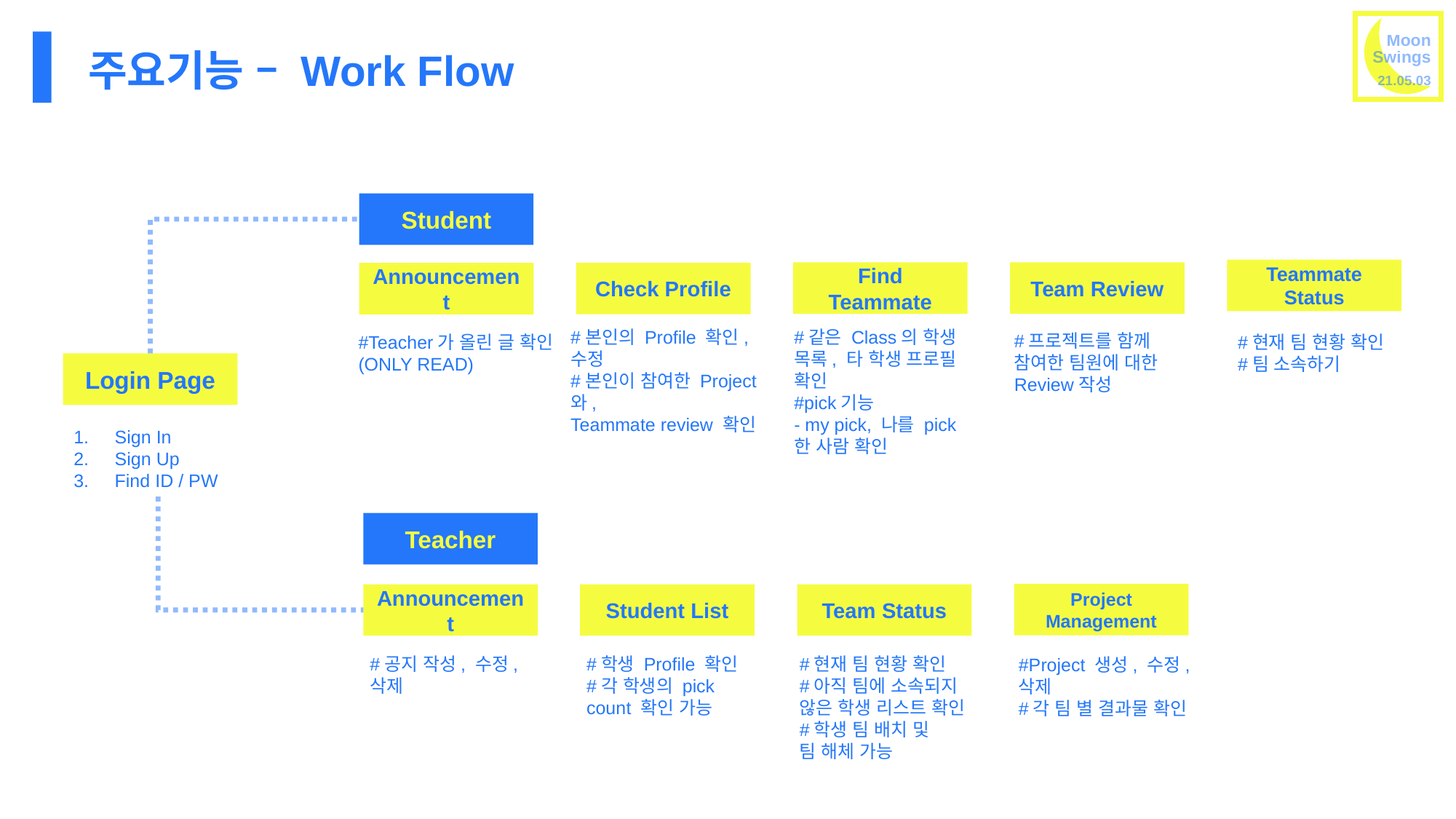

# 주요기능 – Work Flow
Student
Teammate Status
Find Teammate
Team Review
Check Profile
Announcement
#본인의 Profile 확인, 수정
#본인이 참여한 Project와,
Teammate review 확인
#같은 Class의 학생 목록, 타 학생 프로필 확인
#pick기능
- my pick, 나를 pick한 사람 확인
#프로젝트를 함께 참여한 팀원에 대한 Review작성
#Teacher가 올린 글 확인
(ONLY READ)
#현재 팀 현황 확인
#팀 소속하기
Login Page
Sign In
Sign Up
Find ID / PW
Teacher
Project Management
Announcement
Student List
Team Status
#공지 작성, 수정, 삭제
#학생 Profile 확인
#각 학생의 pick count 확인 가능
#현재 팀 현황 확인
#아직 팀에 소속되지 않은 학생 리스트 확인
#학생 팀 배치 및
팀 해체 가능
#Project 생성, 수정, 삭제
#각 팀 별 결과물 확인